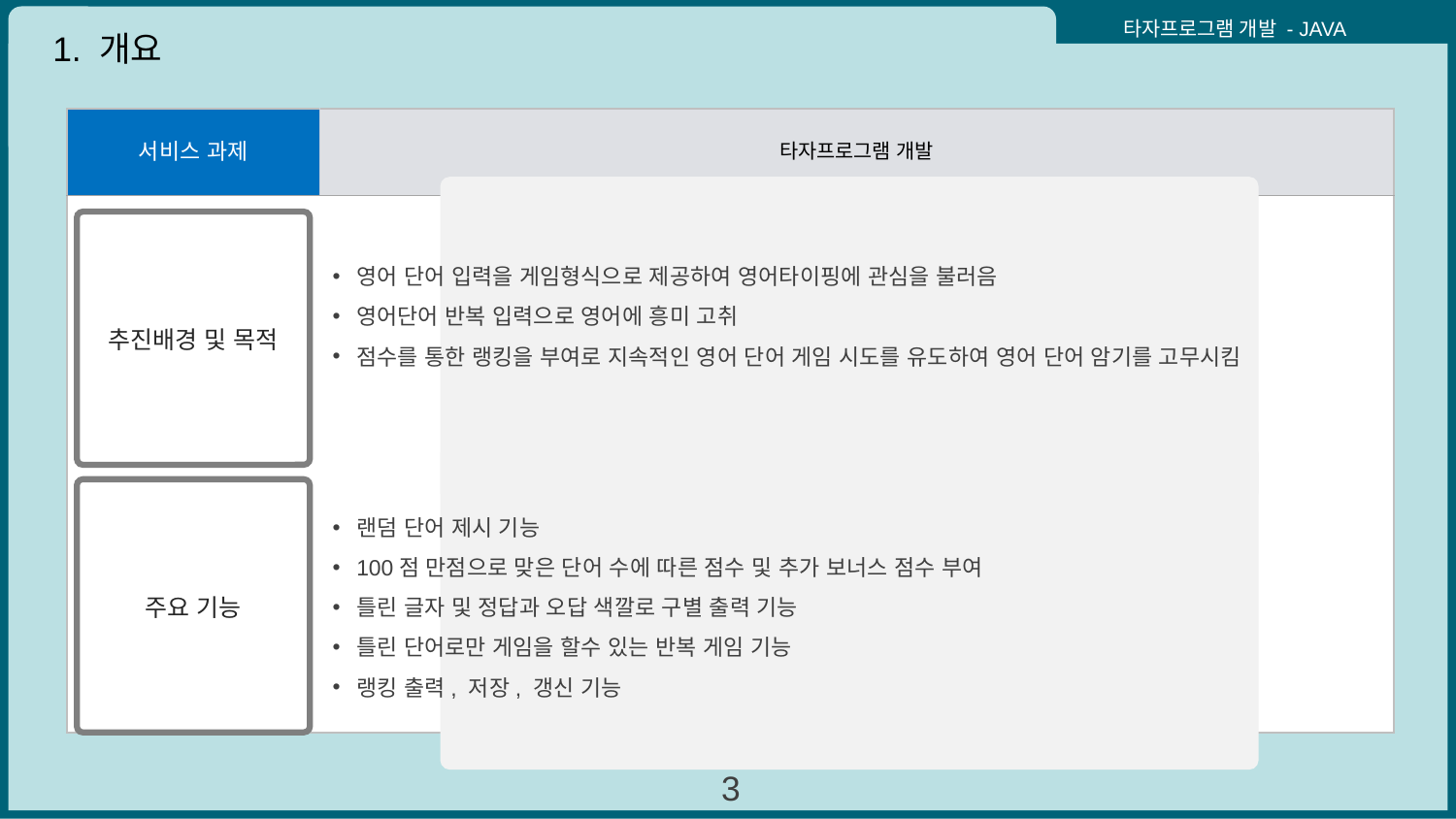

1. 개요
| 서비스 과제 | 타자프로그램 개발 |
| --- | --- |
|  |  |

추진배경 및 목적
영어 단어 입력을 게임형식으로 제공하여 영어타이핑에 관심을 불러음
영어단어 반복 입력으로 영어에 흥미 고취
점수를 통한 랭킹을 부여로 지속적인 영어 단어 게임 시도를 유도하여 영어 단어 암기를 고무시킴

주요 기능

랜덤 단어 제시 기능
100점 만점으로 맞은 단어 수에 따른 점수 및 추가 보너스 점수 부여
틀린 글자 및 정답과 오답 색깔로 구별 출력 기능
틀린 단어로만 게임을 할수 있는 반복 게임 기능
랭킹 출력, 저장, 갱신 기능